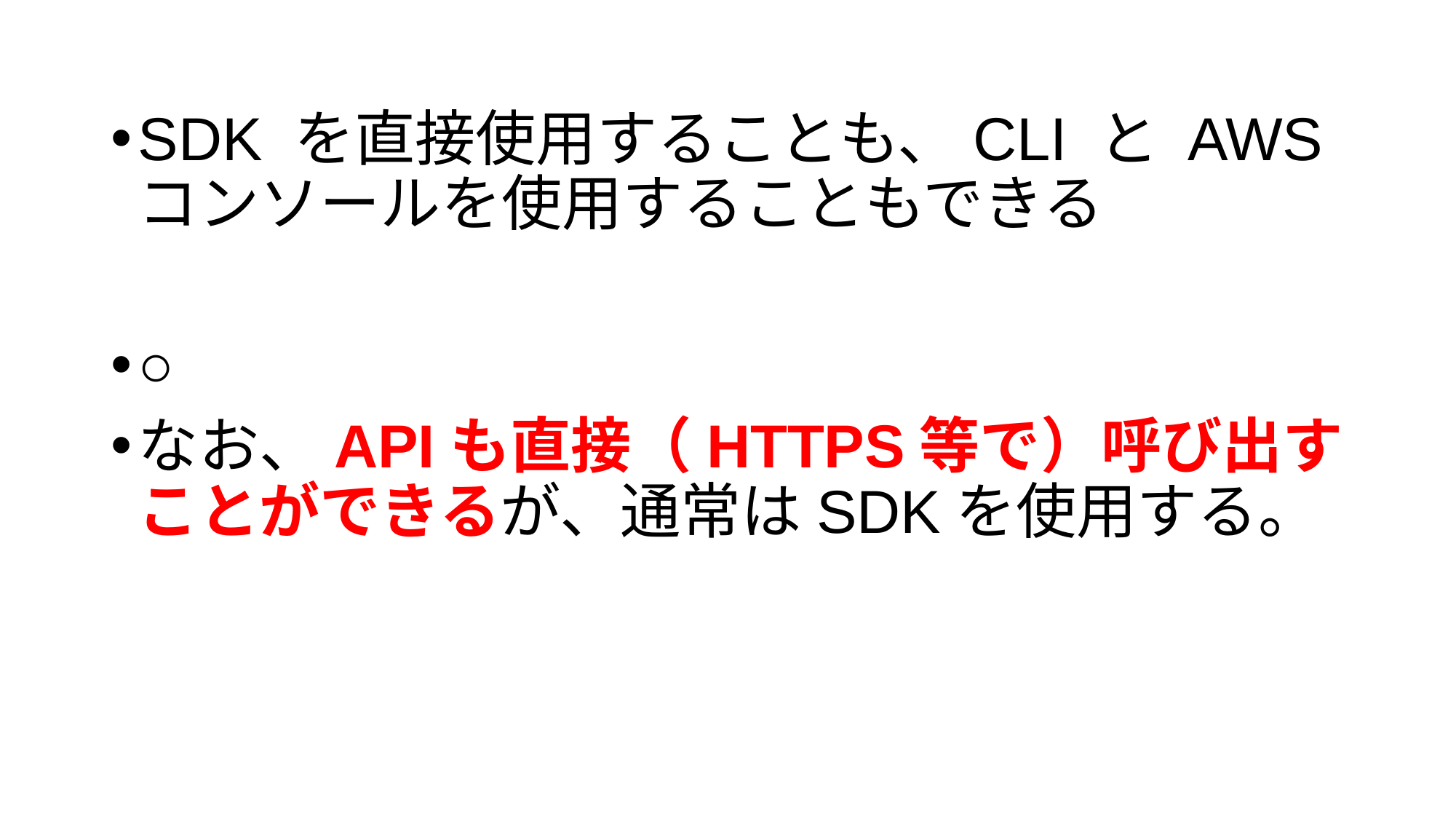

SDK を直接使用することも、CLI と AWS コンソールを使用することもできる

○
なお、APIも直接（HTTPS等で）呼び出すことができるが、通常はSDKを使用する。